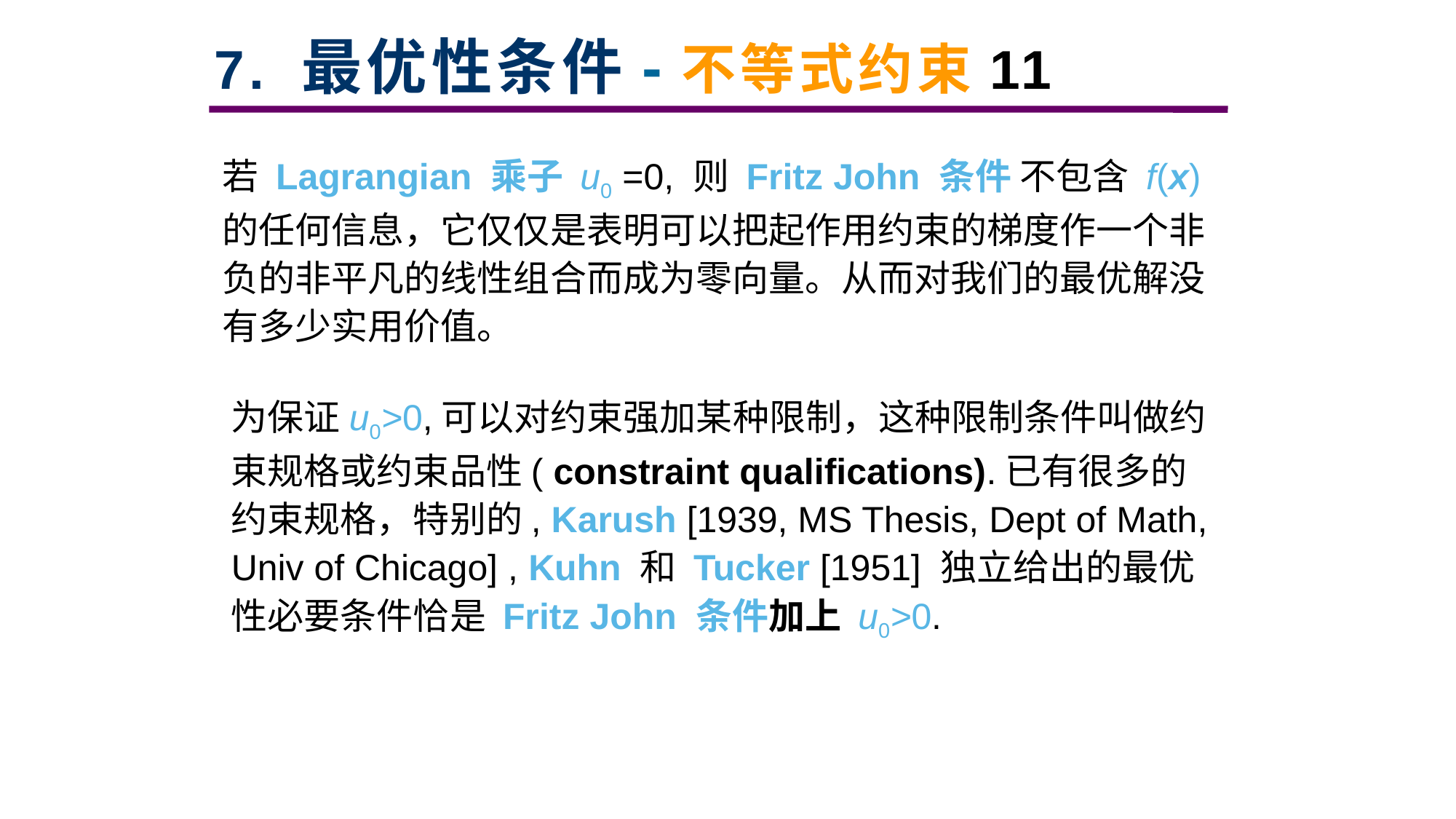

# 7. 最优性条件-不等式约束11

若 Lagrangian 乘子 u0 =0, 则 Fritz John 条件 不包含 f(x)的任何信息，它仅仅是表明可以把起作用约束的梯度作一个非负的非平凡的线性组合而成为零向量。从而对我们的最优解没有多少实用价值。
为保证u0>0,可以对约束强加某种限制，这种限制条件叫做约束规格或约束品性( constraint qualifications).已有很多的约束规格，特别的, Karush [1939, MS Thesis, Dept of Math, Univ of Chicago] , Kuhn 和 Tucker [1951] 独立给出的最优性必要条件恰是 Fritz John 条件加上 u0>0.